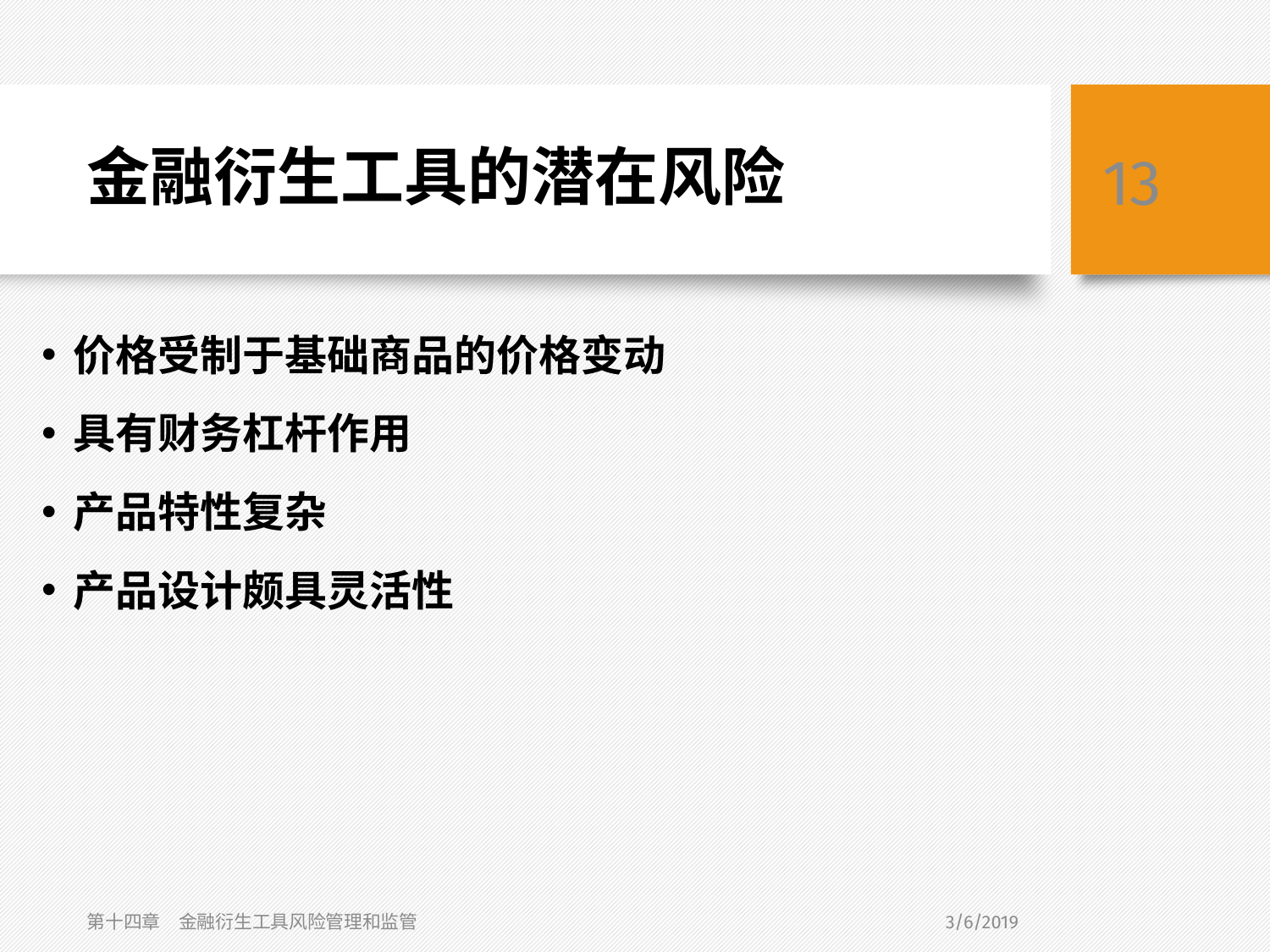

# 金融衍生工具的潜在风险
13
价格受制于基础商品的价格变动
具有财务杠杆作用
产品特性复杂
产品设计颇具灵活性

3/6/2019
第十四章　金融衍生工具风险管理和监管